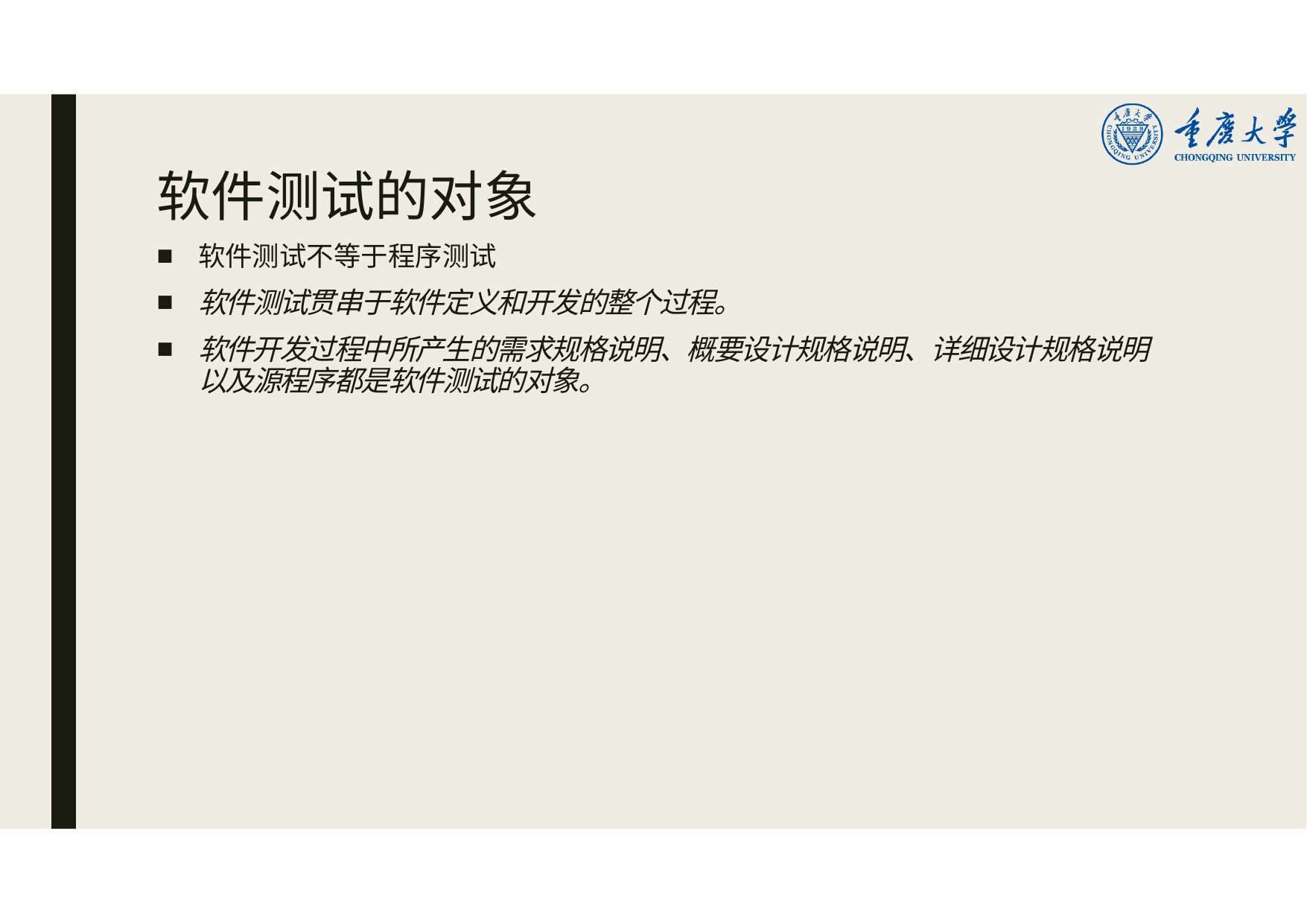

# 软件测试的对象
软件测试不等于程序测试
软件测试贯串于软件定义和开发的整个过程。
软件开发过程中所产生的需求规格说明、概要设计规格说明、详细设计规格说明 以及源程序都是软件测试的对象。